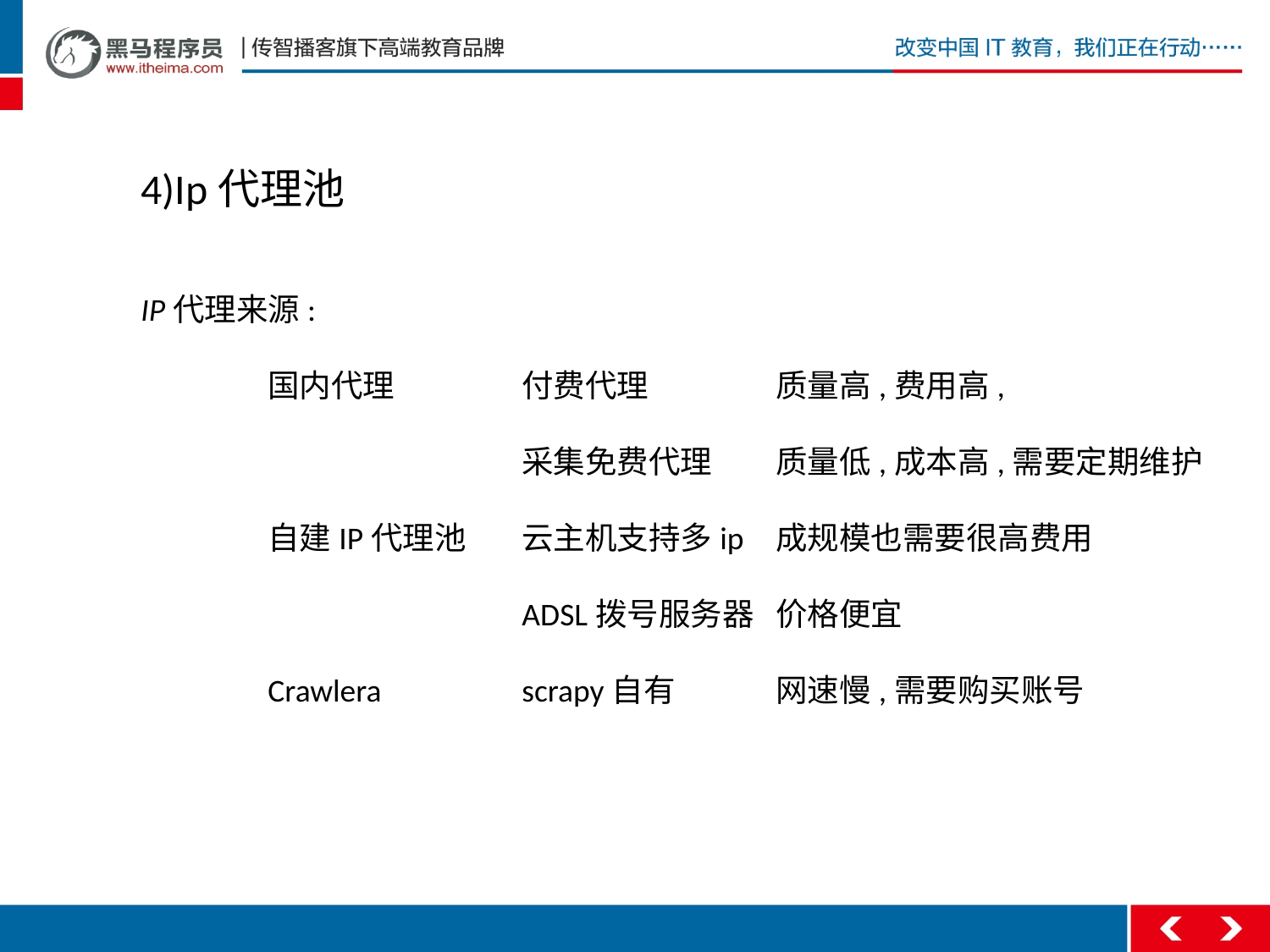

4)Ip代理池

IP代理来源:

	国内代理	付费代理	质量高,费用高,

			采集免费代理	质量低,成本高,需要定期维护

	自建IP代理池	云主机支持多ip	成规模也需要很高费用

			ADSL拨号服务器	价格便宜

	Crawlera		scrapy自有	网速慢,需要购买账号